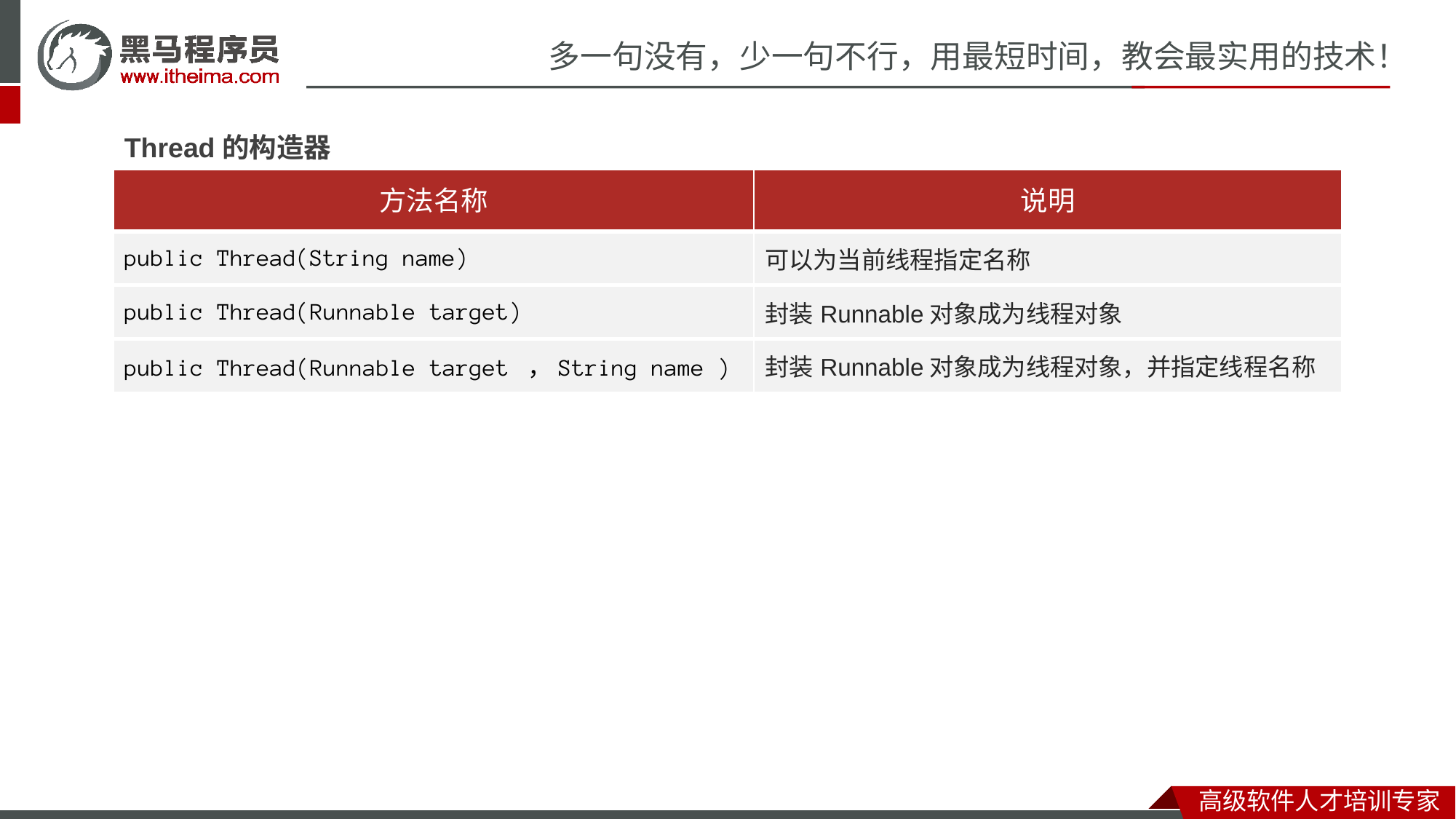

Thread的构造器
| 方法名称 | 说明 |
| --- | --- |
| public Thread(String name) | 可以为当前线程指定名称 |
| public Thread(Runnable target) | 封装Runnable对象成为线程对象 |
| public Thread(Runnable target ，String name ) | 封装Runnable对象成为线程对象，并指定线程名称 |